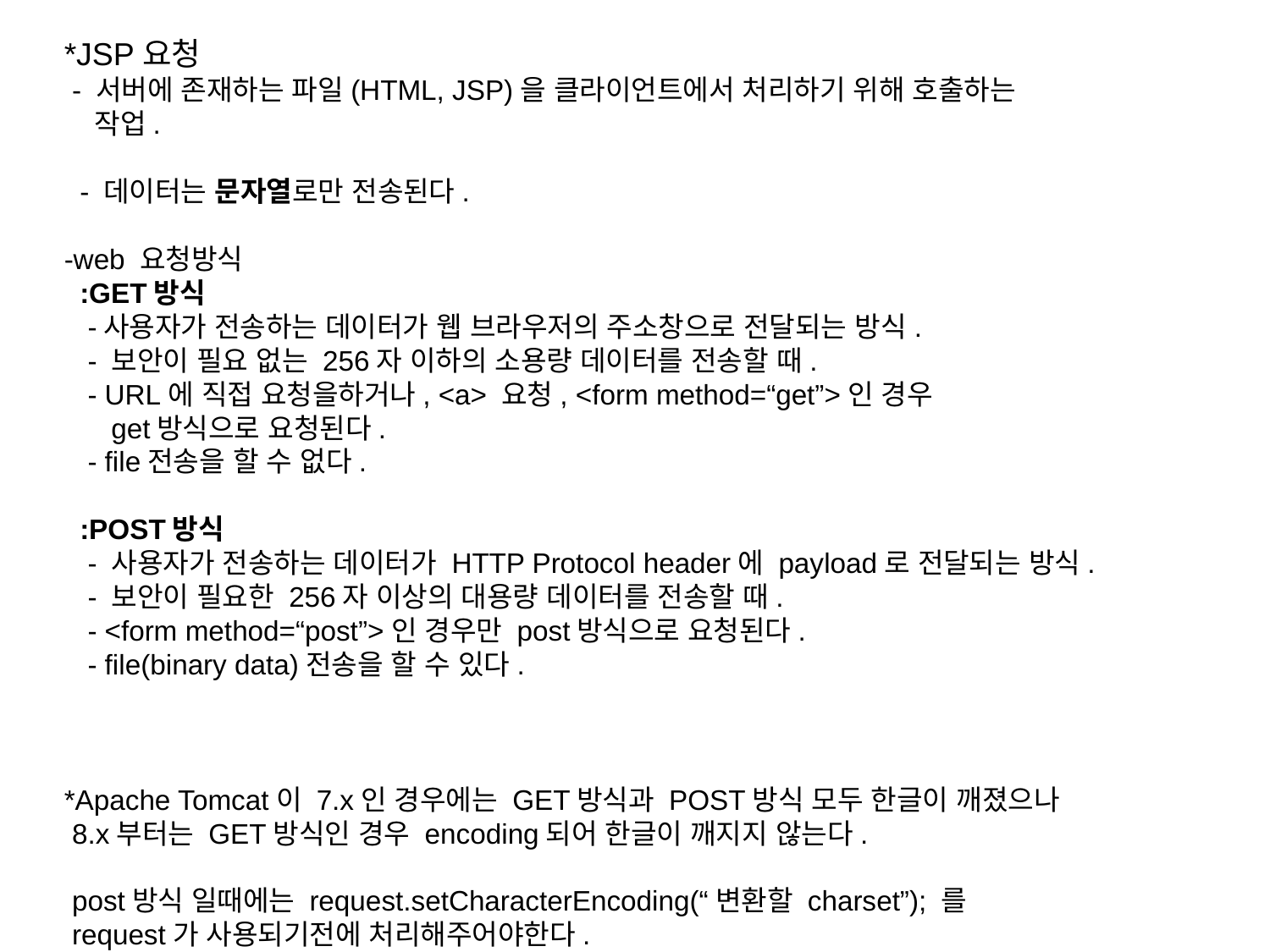

*JSP요청
 - 서버에 존재하는 파일(HTML, JSP)을 클라이언트에서 처리하기 위해 호출하는
   작업.

  - 데이터는 문자열로만 전송된다.

-web 요청방식
  :GET방식
   -사용자가 전송하는 데이터가 웹 브라우저의 주소창으로 전달되는 방식.
   - 보안이 필요 없는 256자 이하의 소용량 데이터를 전송할 때.
   - URL에 직접 요청을하거나, <a> 요청, <form method=“get”>인 경우
      get방식으로 요청된다.
   - file전송을 할 수 없다.

  :POST방식
   - 사용자가 전송하는 데이터가 HTTP Protocol header에 payload로 전달되는 방식.
   - 보안이 필요한 256자 이상의 대용량 데이터를 전송할 때.
   - <form method=“post”>인 경우만 post방식으로 요청된다.
   - file(binary data)전송을 할 수 있다.

*Apache Tomcat이 7.x인 경우에는 GET방식과 POST방식 모두 한글이 깨졌으나
 8.x부터는 GET방식인 경우 encoding되어 한글이 깨지지 않는다.

 post방식 일때에는 request.setCharacterEncoding(“변환할 charset”); 를
 request가 사용되기전에 처리해주어야한다.